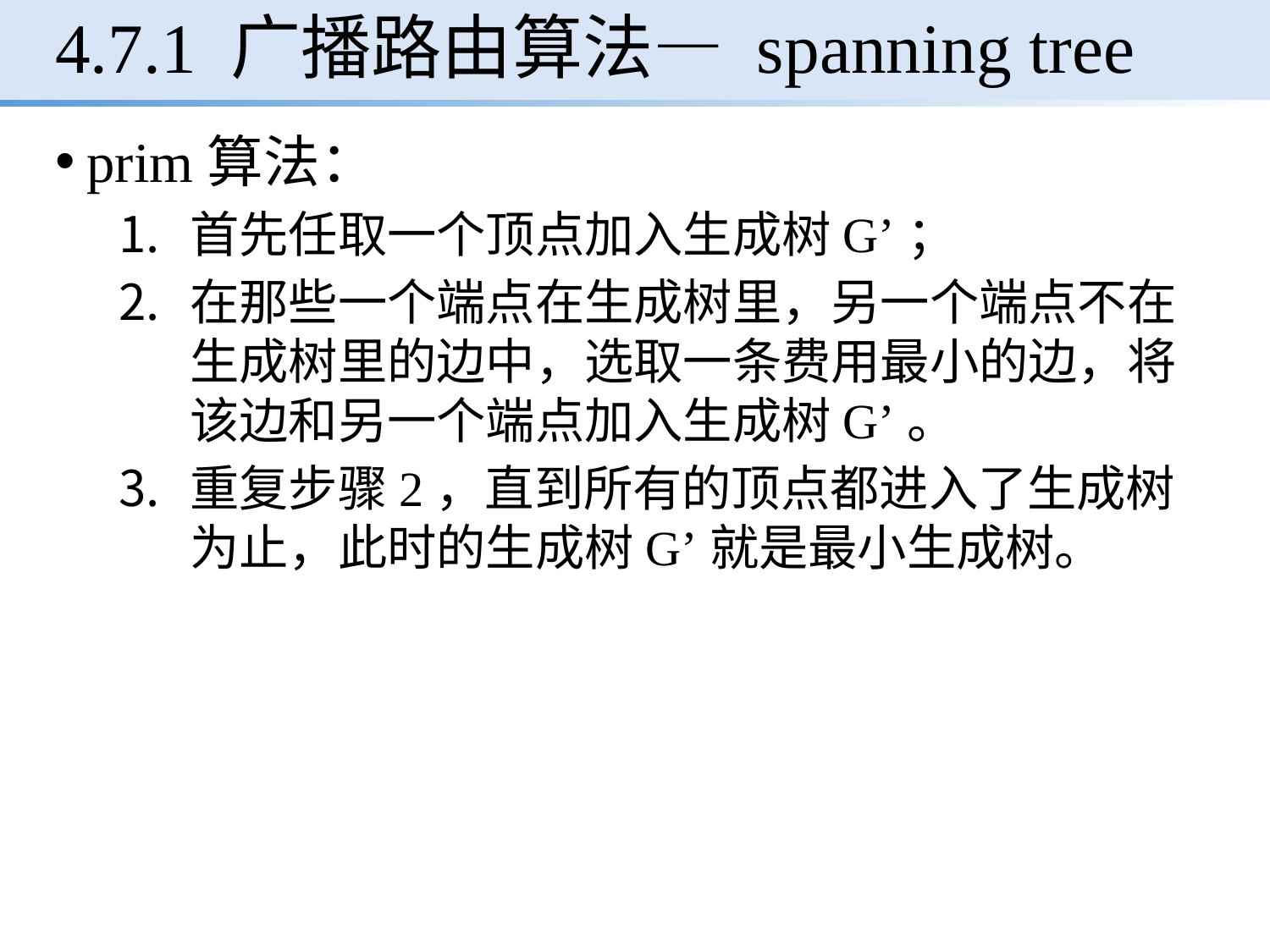

# 4.7.1 广播路由算法— spanning tree
prim算法：
首先任取一个顶点加入生成树G’；
在那些一个端点在生成树里，另一个端点不在生成树里的边中，选取一条费用最小的边，将该边和另一个端点加入生成树G’。
重复步骤2，直到所有的顶点都进入了生成树为止，此时的生成树G’就是最小生成树。